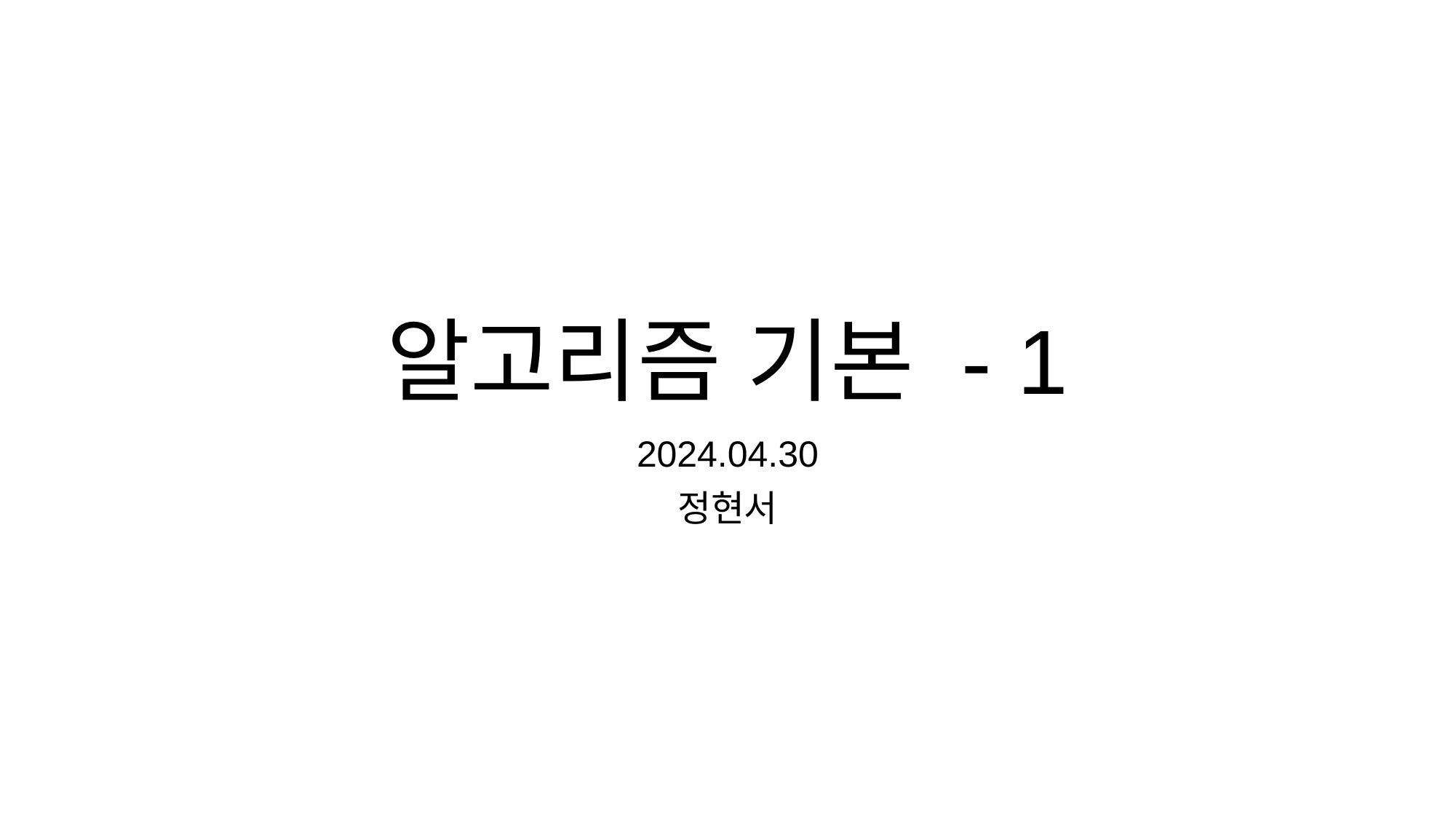

# 알고리즘 기본 - 1
2024.04.30
정현서